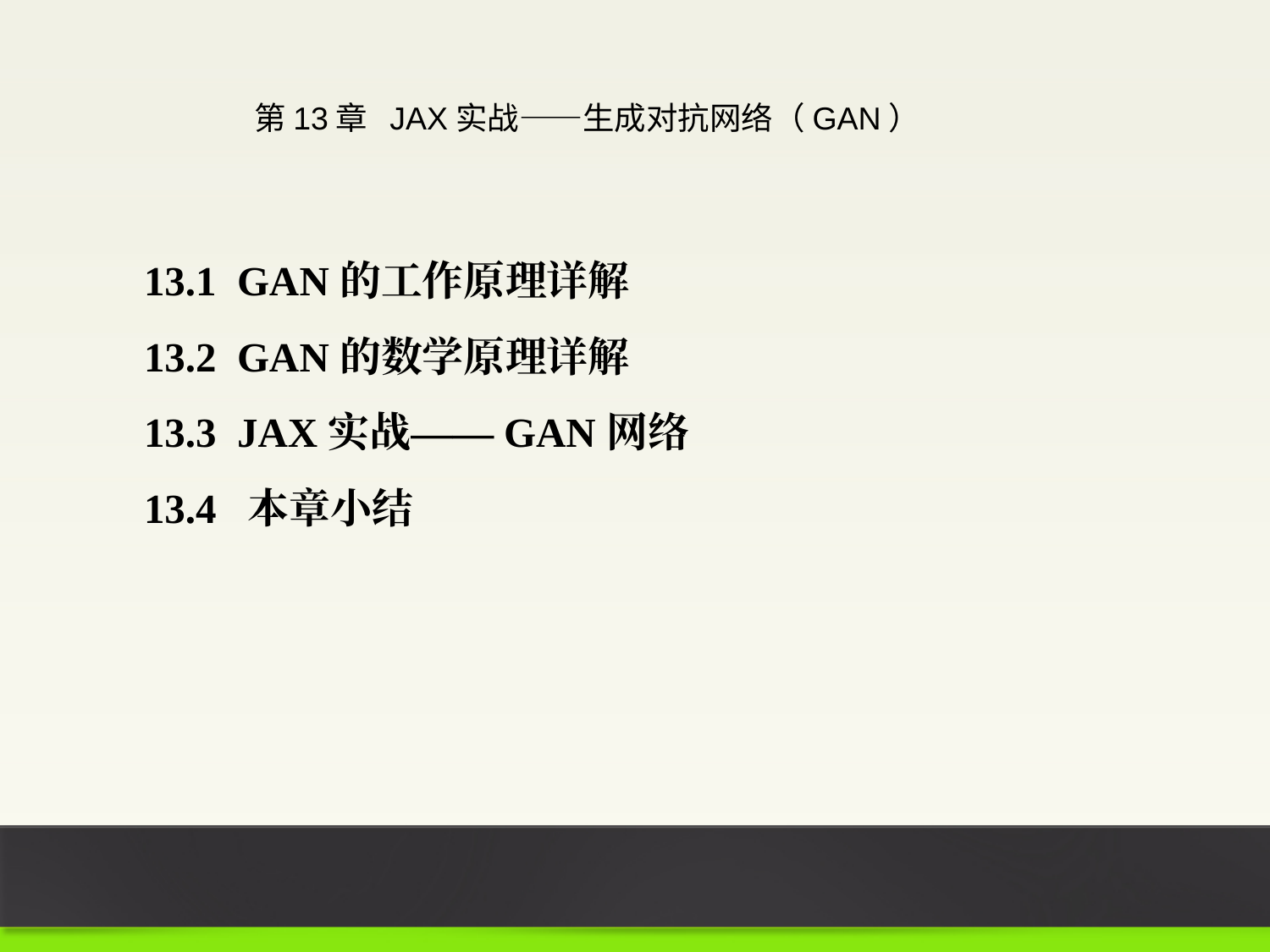

第13章  JAX实战——生成对抗网络（GAN）
13.1  GAN的工作原理详解
13.2  GAN的数学原理详解
13.3  JAX实战——GAN网络
13.4  本章小结